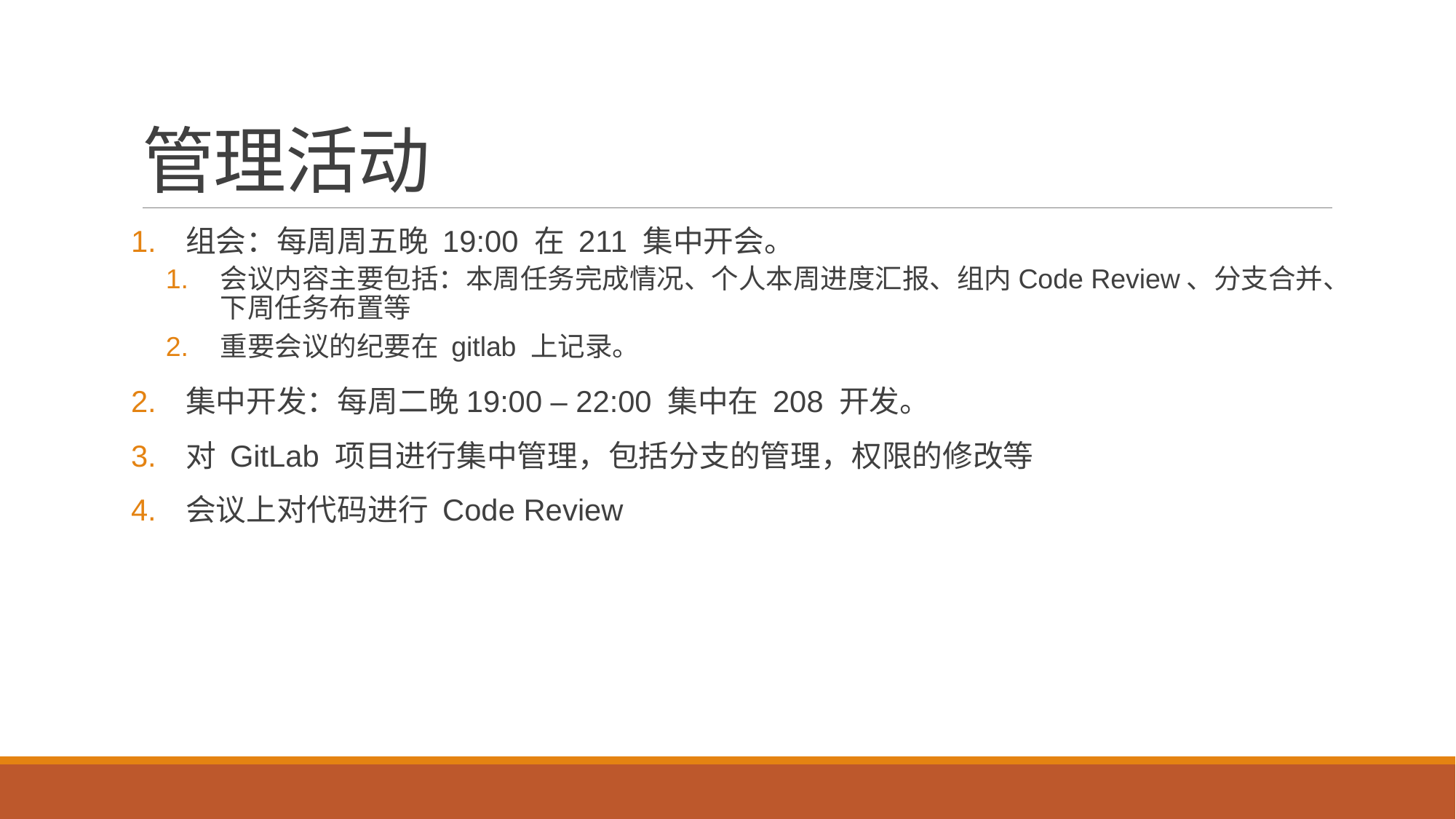

# 管理活动
组会：每周周五晚 19:00 在 211 集中开会。
会议内容主要包括：本周任务完成情况、个人本周进度汇报、组内Code Review、分支合并、下周任务布置等
重要会议的纪要在 gitlab 上记录。
集中开发：每周二晚19:00 – 22:00 集中在 208 开发。
对 GitLab 项目进行集中管理，包括分支的管理，权限的修改等
会议上对代码进行 Code Review